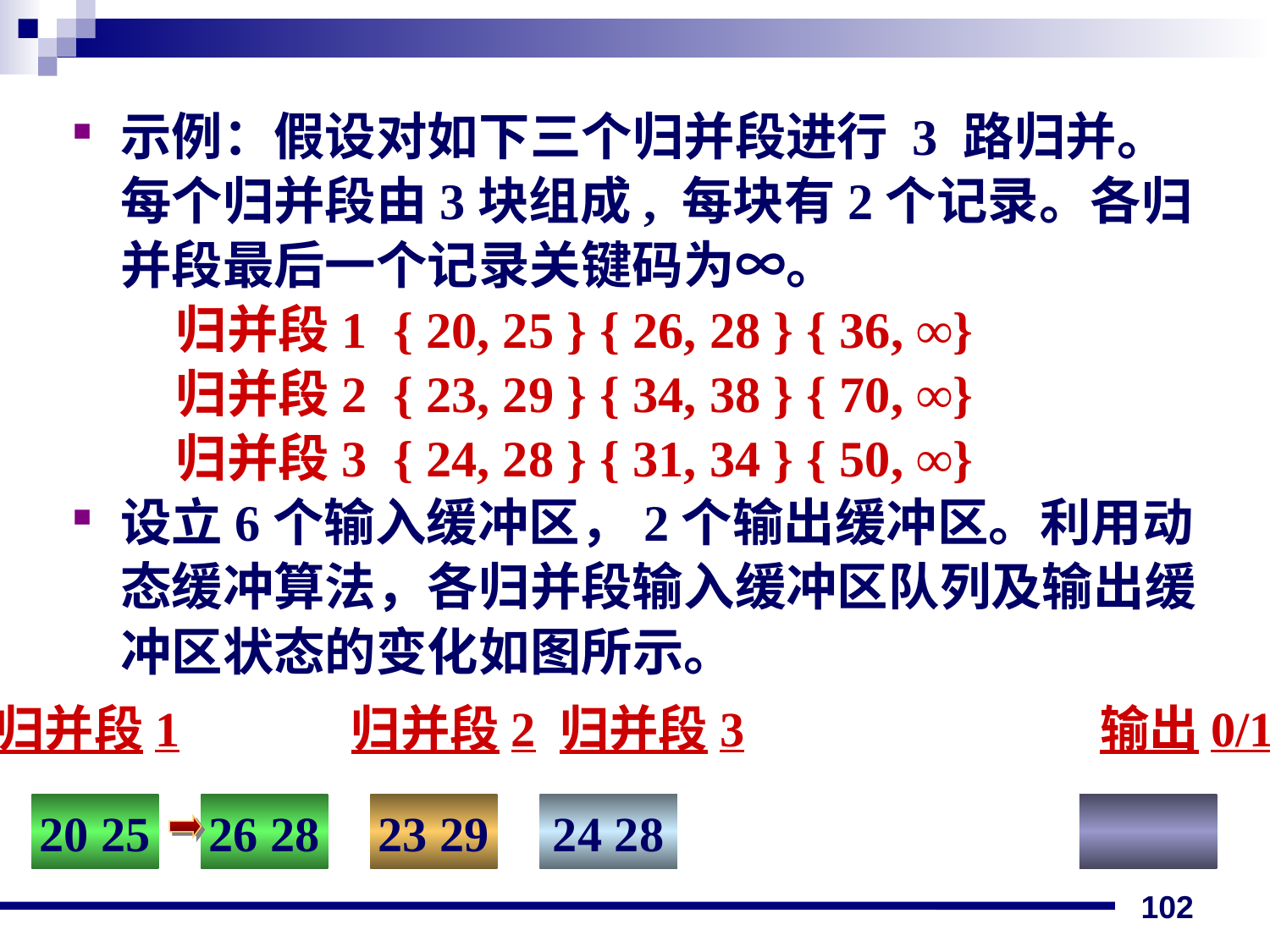

示例：假设对如下三个归并段进行 3 路归并。每个归并段由3块组成, 每块有2个记录。各归并段最后一个记录关键码为∞。
 	归并段1  { 20, 25 } { 26, 28 } { 36, ∞}
 	归并段2  { 23, 29 } { 34, 38 } { 70, ∞}
	归并段3  { 24, 28 } { 31, 34 } { 50, ∞}
设立6个输入缓冲区，2个输出缓冲区。利用动态缓冲算法，各归并段输入缓冲区队列及输出缓冲区状态的变化如图所示。
归并段1             归并段2 归并段3                            输出0/1
20 25
26 28
23 29
24 28

102